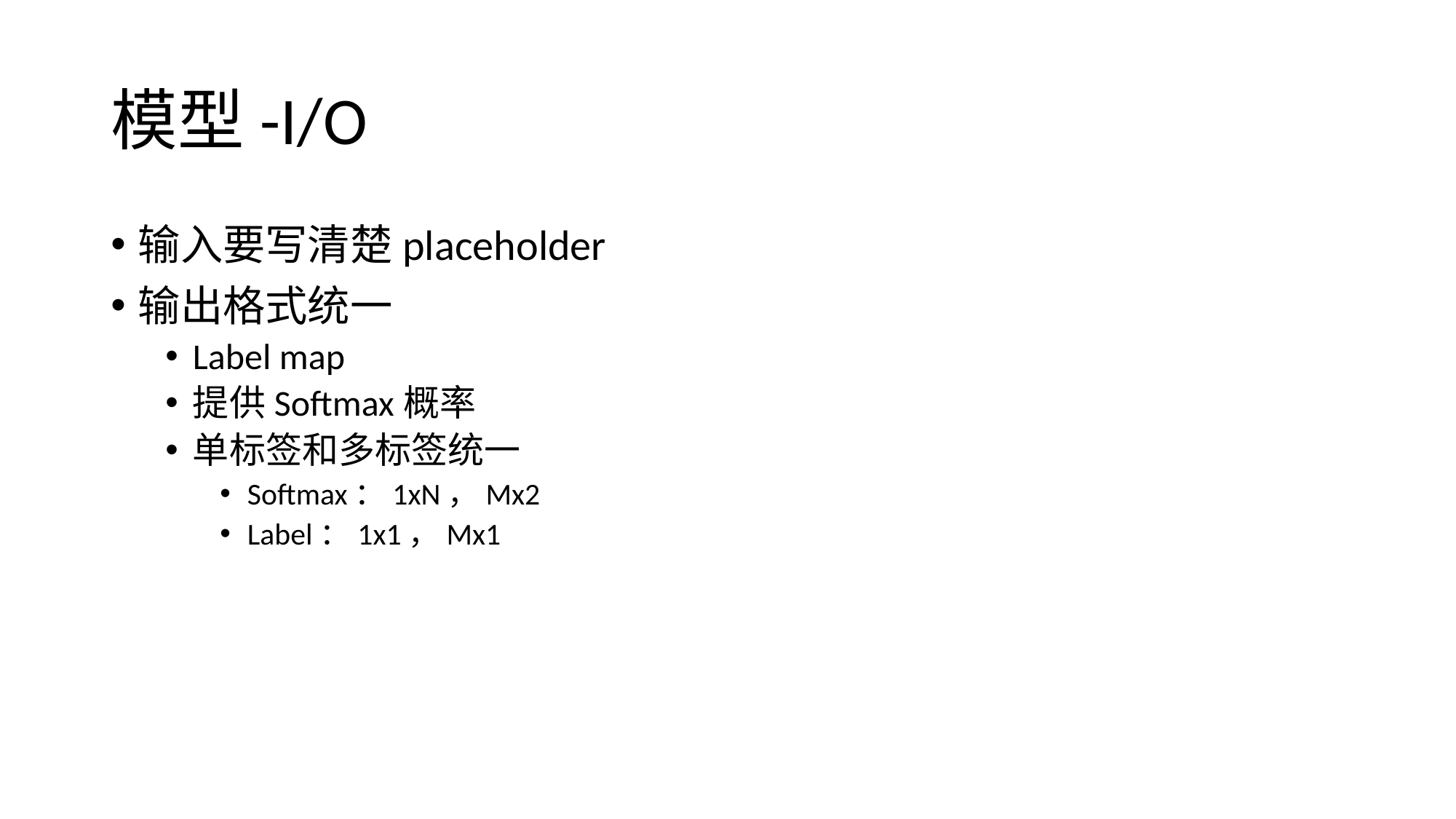

# 模型-I/O
输入要写清楚placeholder
输出格式统一
Label map
提供Softmax概率
单标签和多标签统一
Softmax：1xN，Mx2
Label：1x1，Mx1